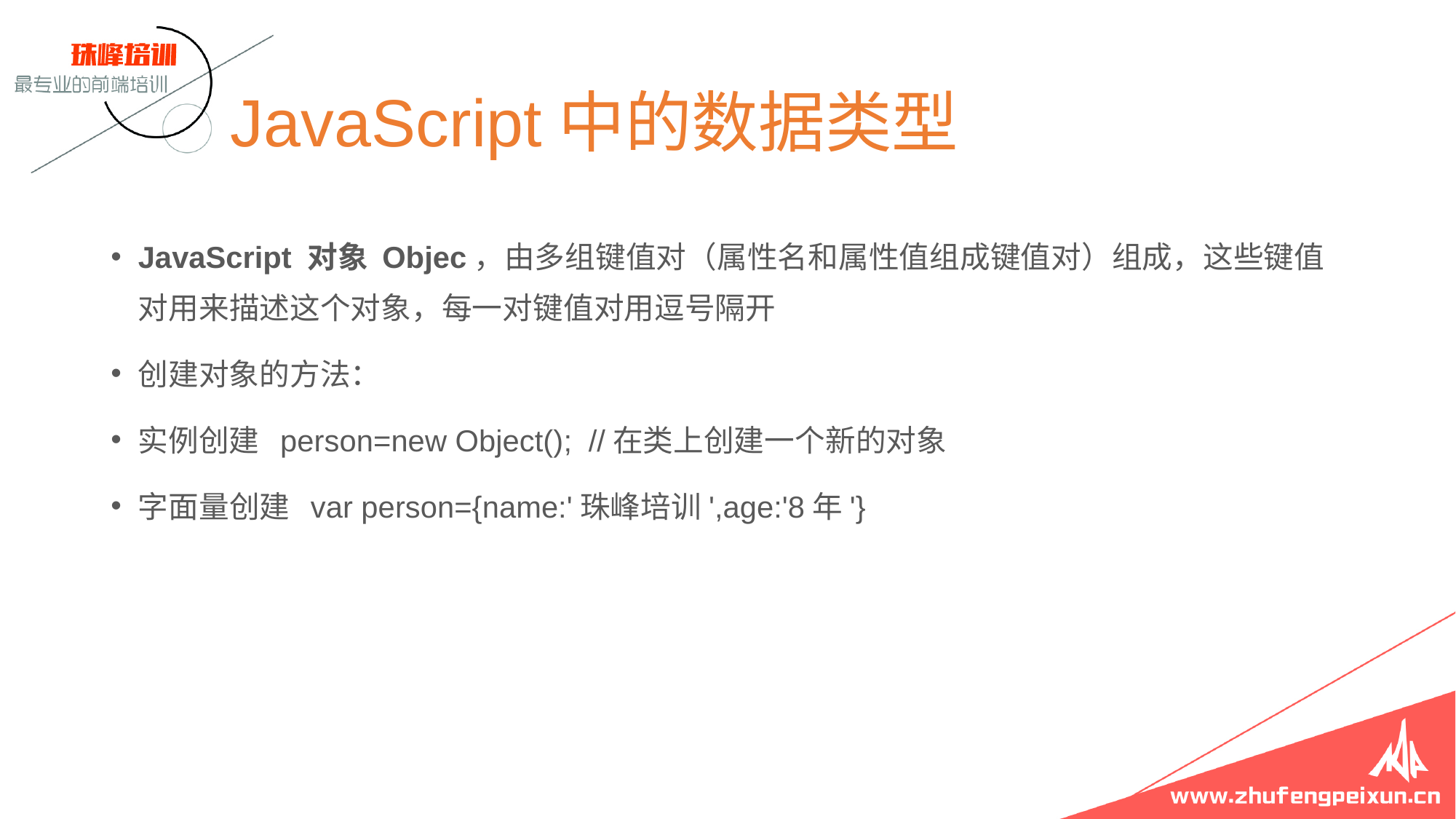

# JavaScript中的数据类型
JavaScript 对象 Objec，由多组键值对（属性名和属性值组成键值对）组成，这些键值对用来描述这个对象，每一对键值对用逗号隔开
创建对象的方法：
实例创建  person=new Object();  //在类上创建一个新的对象
字面量创建  var person={name:'珠峰培训',age:'8年'}